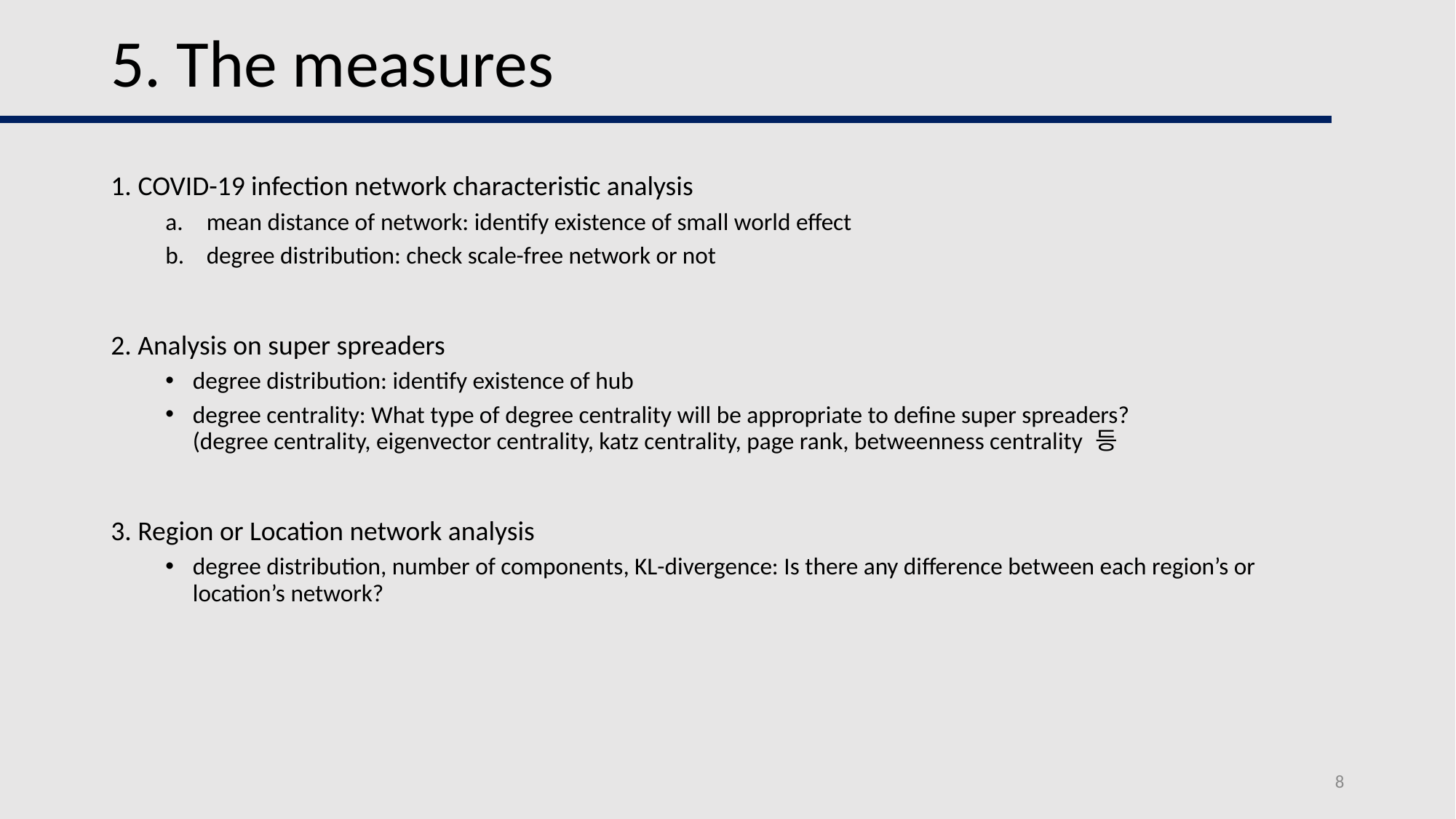

5. The measures
1. COVID-19 infection network characteristic analysis
mean distance of network: identify existence of small world effect
degree distribution: check scale-free network or not

2. Analysis on super spreaders
degree distribution: identify existence of hub
degree centrality: What type of degree centrality will be appropriate to define super spreaders?
(degree centrality, eigenvector centrality, katz centrality, page rank, betweenness centrality 등

3. Region or Location network analysis
degree distribution, number of components, KL-divergence: Is there any difference between each region’s or location’s network?
8